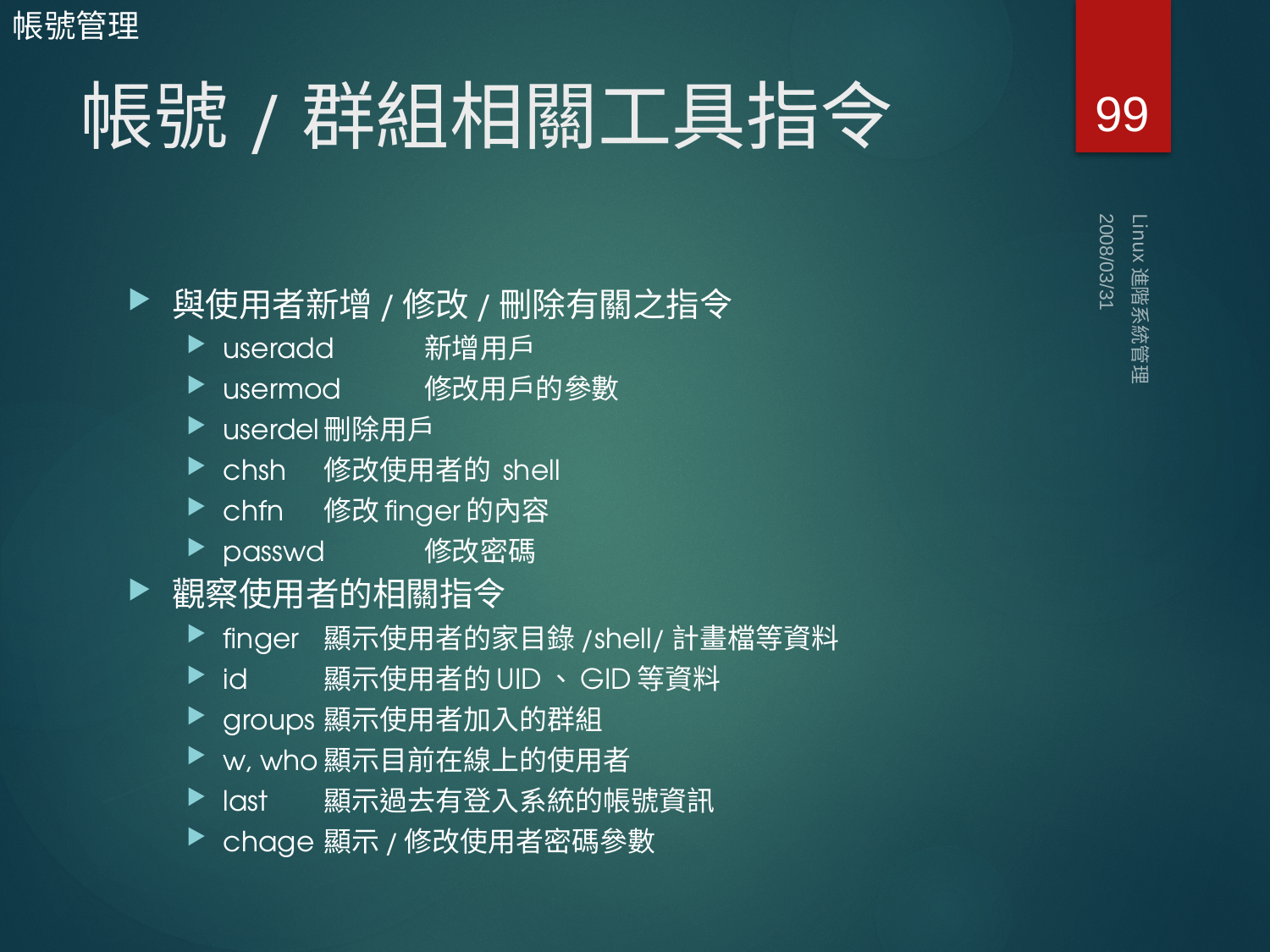

帳號管理
99
# 帳號/群組相關工具指令
2008/03/31
與使用者新增/修改/刪除有關之指令
useradd		新增用戶
usermod		修改用戶的參數
userdel		刪除用戶
chsh		修改使用者的 shell
chfn		修改finger的內容
passwd		修改密碼
觀察使用者的相關指令
finger		顯示使用者的家目錄/shell/計畫檔等資料
id		顯示使用者的UID、GID等資料
groups		顯示使用者加入的群組
w, who		顯示目前在線上的使用者
last		顯示過去有登入系統的帳號資訊
chage		顯示/修改使用者密碼參數
Linux 進階系統管理